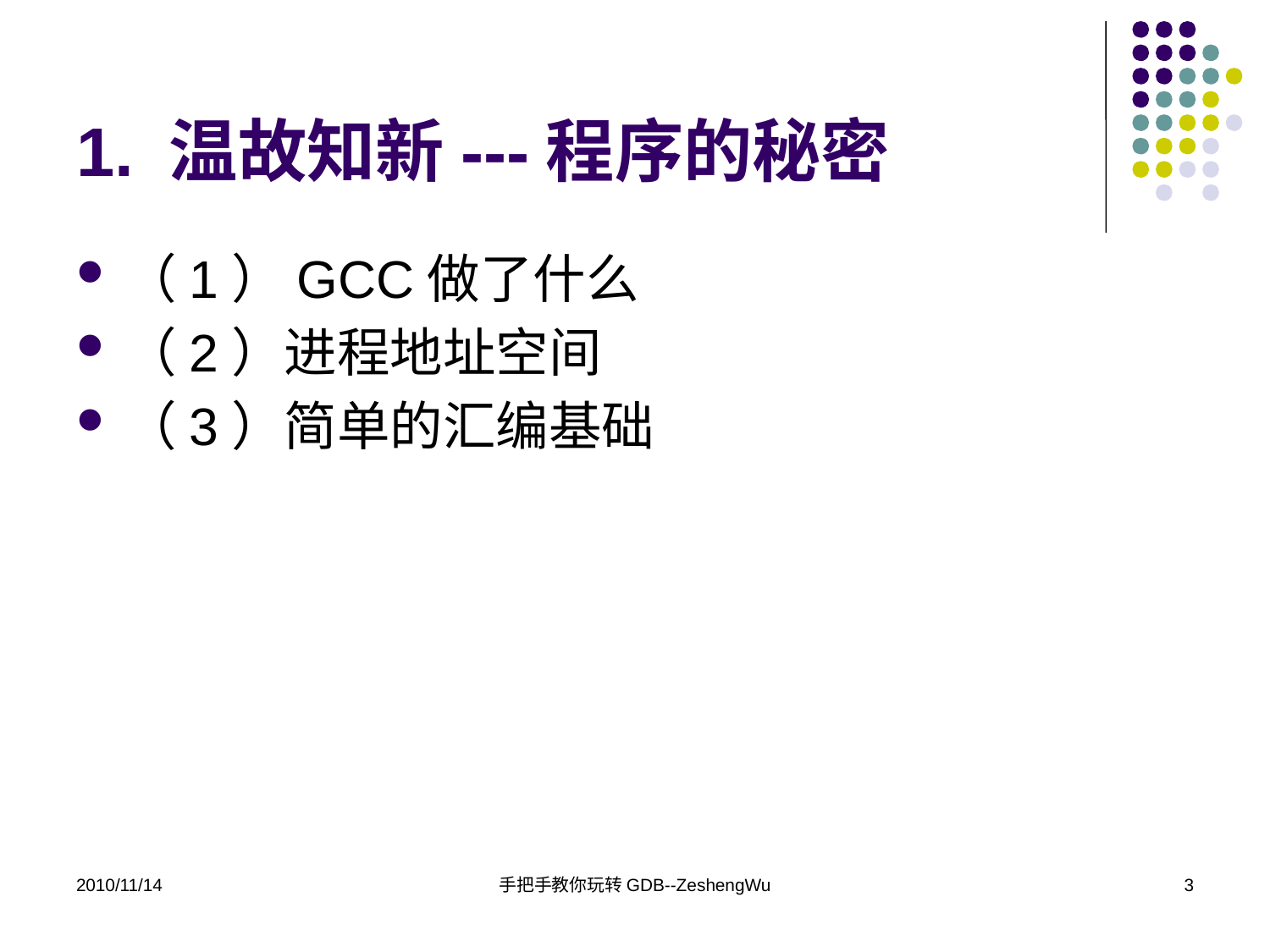

# 1. 温故知新---程序的秘密
（1）GCC做了什么
（2）进程地址空间
（3）简单的汇编基础
2010/11/14
手把手教你玩转GDB--ZeshengWu
3